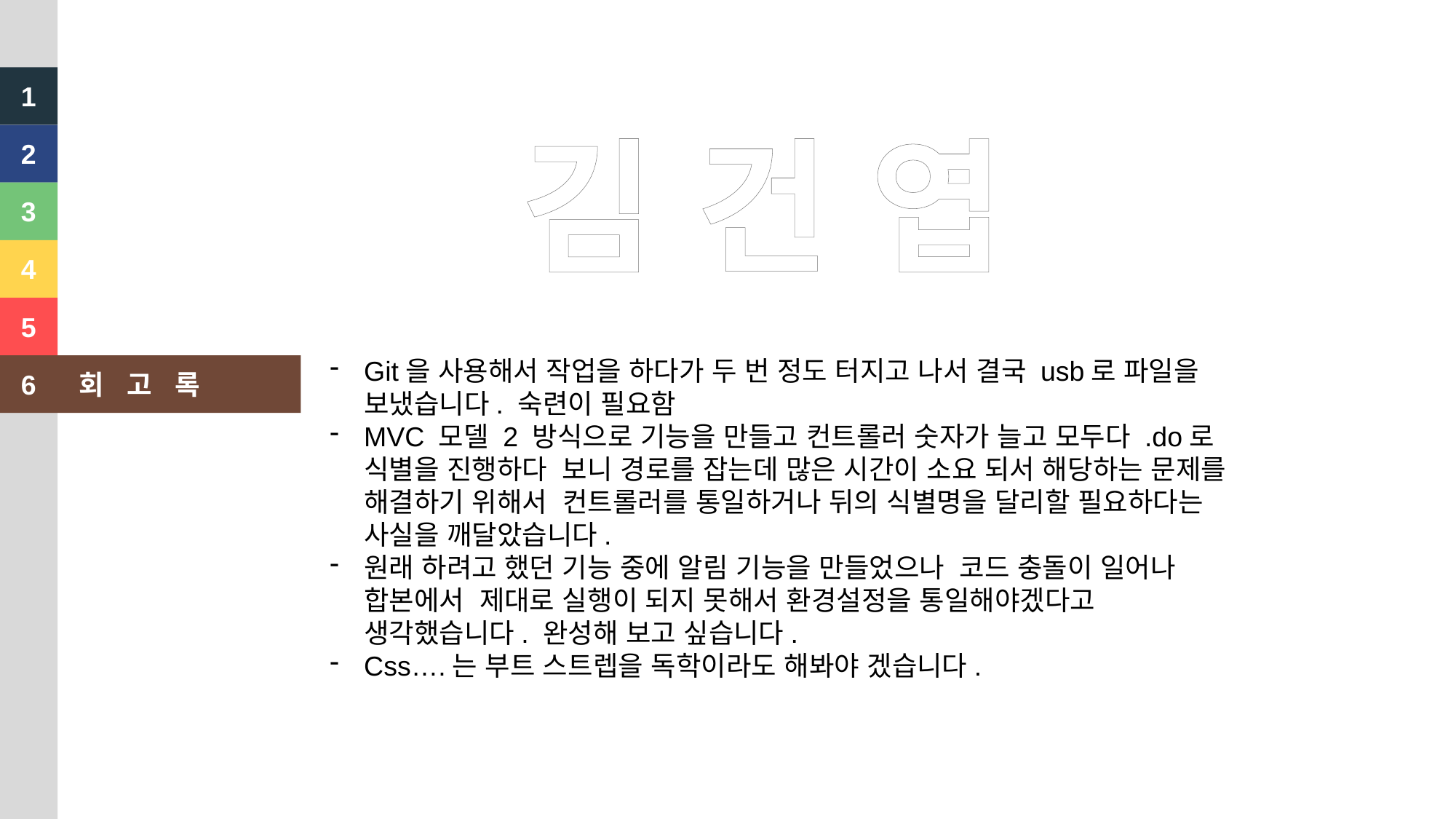

1
김 건 엽

2

3

4

5
Git을 사용해서 작업을 하다가 두 번 정도 터지고 나서 결국 usb로 파일을 보냈습니다. 숙련이 필요함
MVC 모델 2 방식으로 기능을 만들고 컨트롤러 숫자가 늘고 모두다 .do로 식별을 진행하다  보니 경로를 잡는데 많은 시간이 소요 되서 해당하는 문제를 해결하기 위해서  컨트롤러를 통일하거나 뒤의 식별명을 달리할 필요하다는 사실을 깨달았습니다.
원래 하려고 했던 기능 중에 알림 기능을 만들었으나  코드 충돌이 일어나 합본에서  제대로 실행이 되지 못해서 환경설정을 통일해야겠다고 생각했습니다. 완성해 보고 싶습니다.
Css….는 부트 스트렙을 독학이라도 해봐야 겠습니다.

6
회   고   록